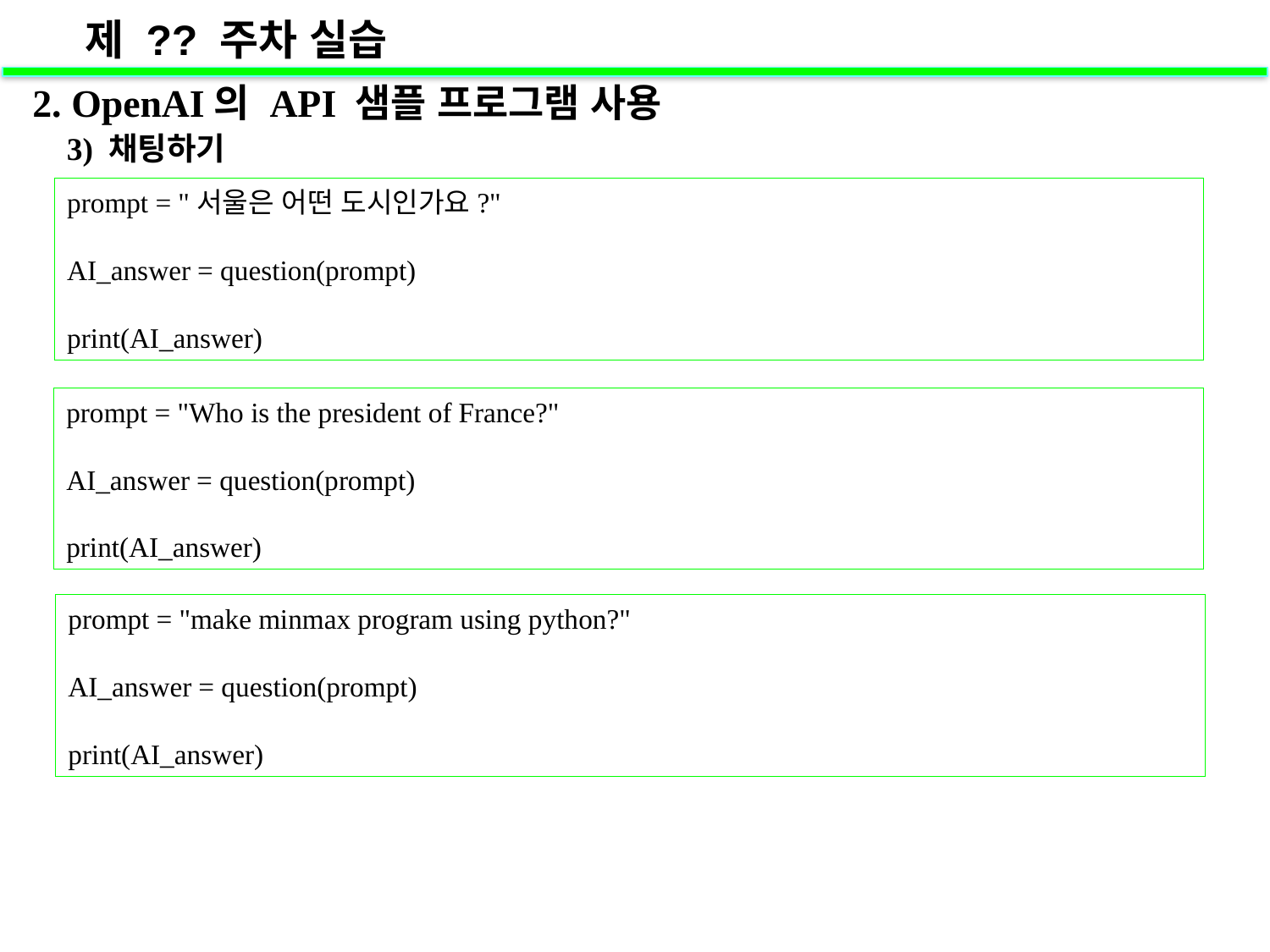

제 ?? 주차 실습

2. OpenAI의 API 샘플 프로그램 사용
  3) 채팅하기
prompt = "서울은 어떤 도시인가요?"
AI_answer = question(prompt)
print(AI_answer)
prompt = "Who is the president of France?"
AI_answer = question(prompt)
print(AI_answer)
prompt = "make minmax program using python?"
AI_answer = question(prompt)
print(AI_answer)